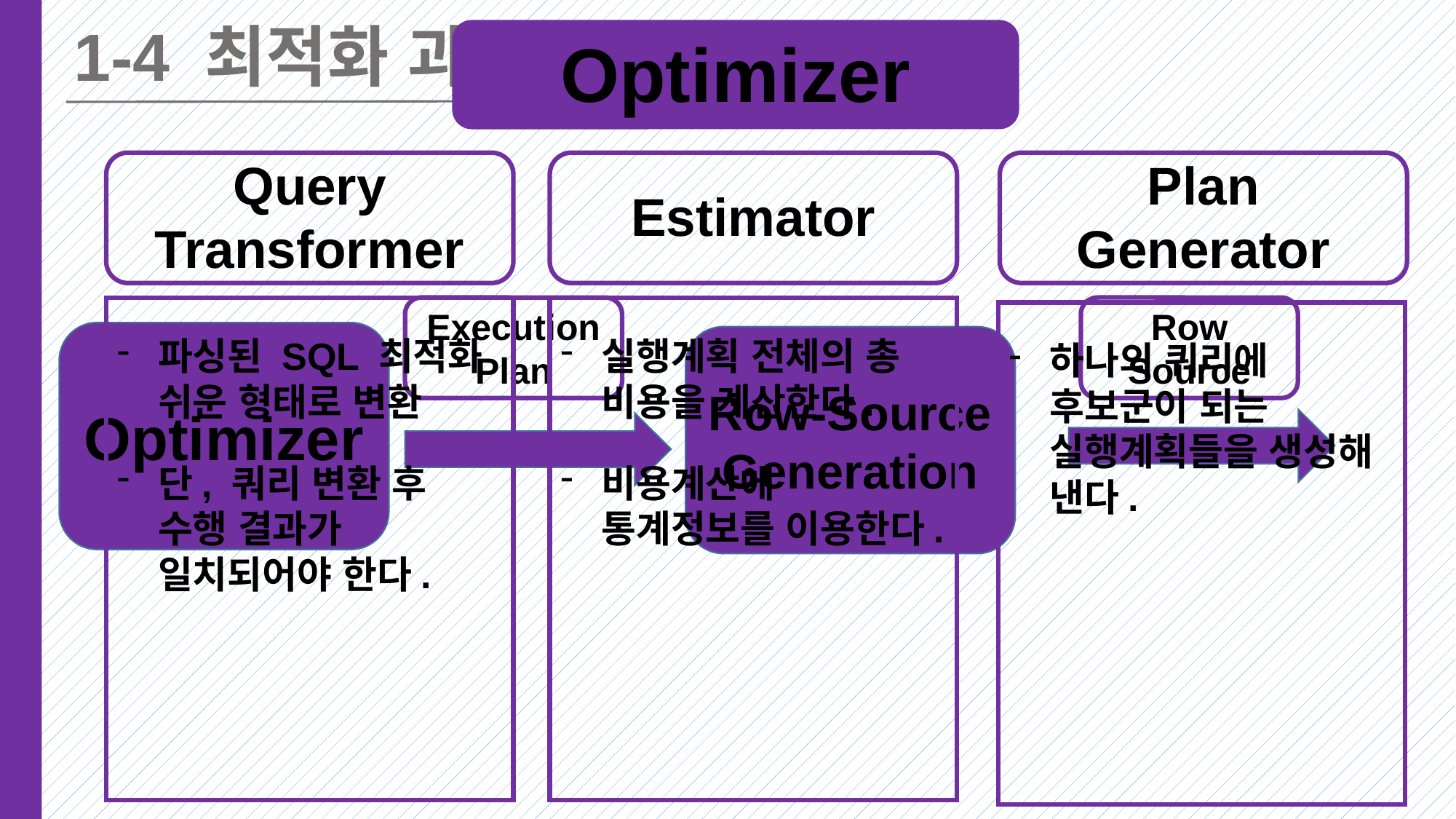

1-4 최적화 과정
Optimizer
Query
Transformer
Estimator
Plan Generator
Execution
Plan
Row
Source
파싱된 SQL 최적화 쉬운 형태로 변환
단, 쿼리 변환 후 수행 결과가 일치되어야 한다.

실행계획 전체의 총 비용을 계산한다.
비용계산에 통계정보를 이용한다.

하나의 쿼리에 후보군이 되는 실행계획들을 생성해 낸다.

Optimizer
Row-Source
Generation